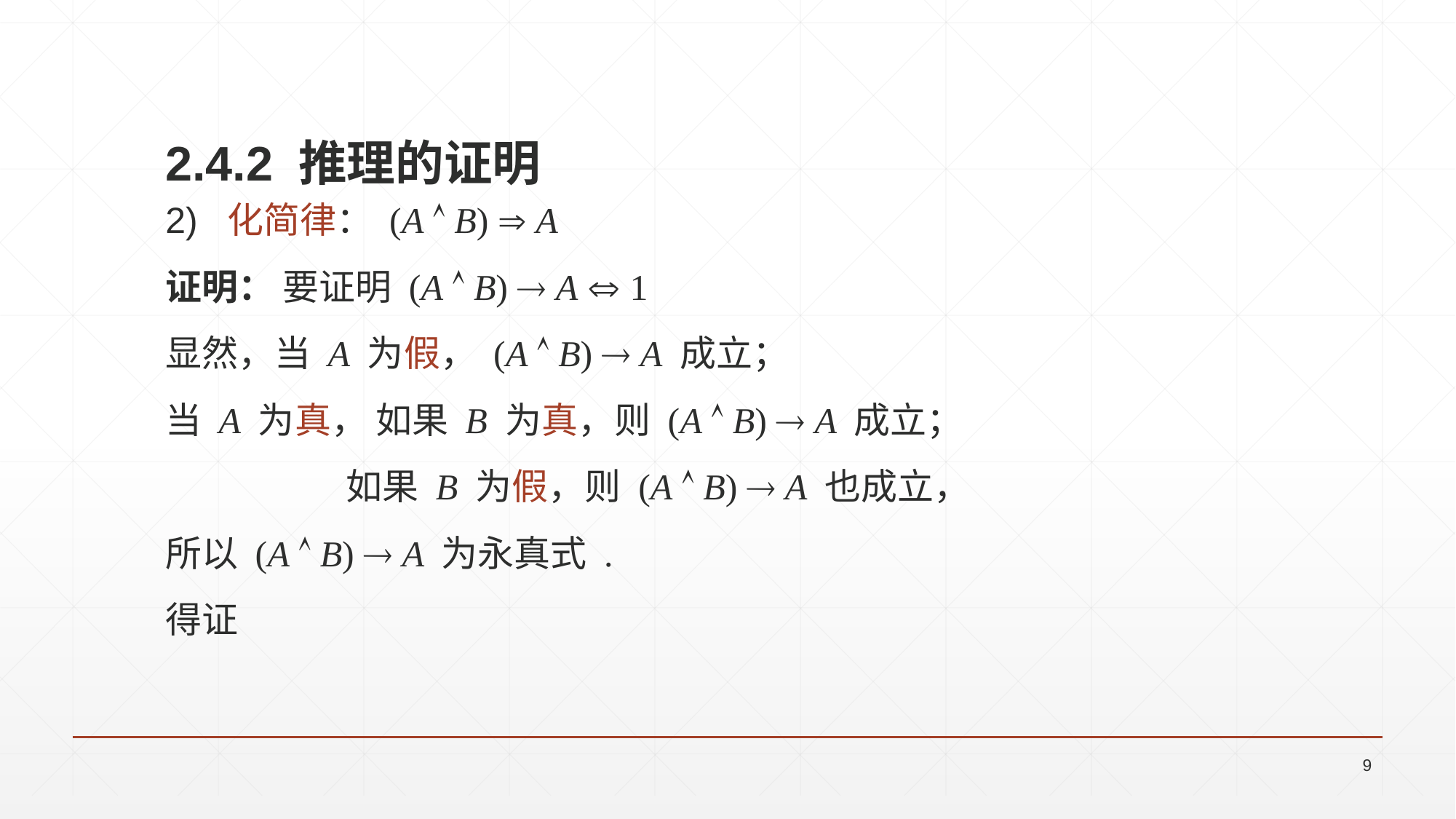

2.4.2 推理的证明
2)  化简律： (A ∧ B) ⇒ A
证明： 要证明 (A ∧ B) → A ⇔ 1
显然，当 A 为假， (A ∧ B) → A 成立；
当 A 为真， 如果 B 为真，则 (A ∧ B) → A 成立；
                     如果 B 为假，则 (A ∧ B) → A 也成立，
所以 (A ∧ B) → A 为永真式 .
得证
9